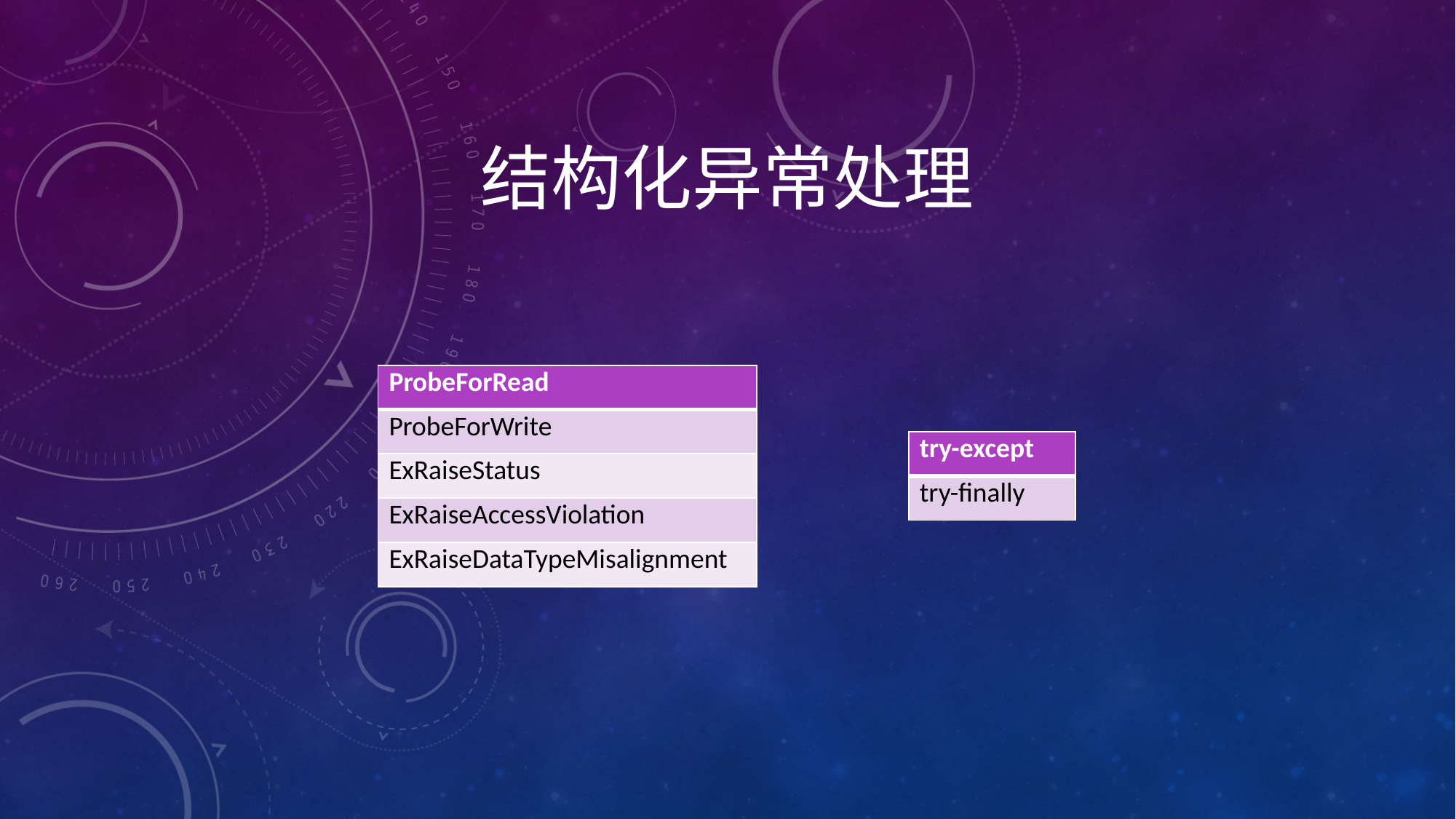

# 结构化异常处理
| ProbeForRead |
| --- |
| ProbeForWrite |
| ExRaiseStatus |
| ExRaiseAccessViolation |
| ExRaiseDataTypeMisalignment |
| try-except |
| --- |
| try-finally |